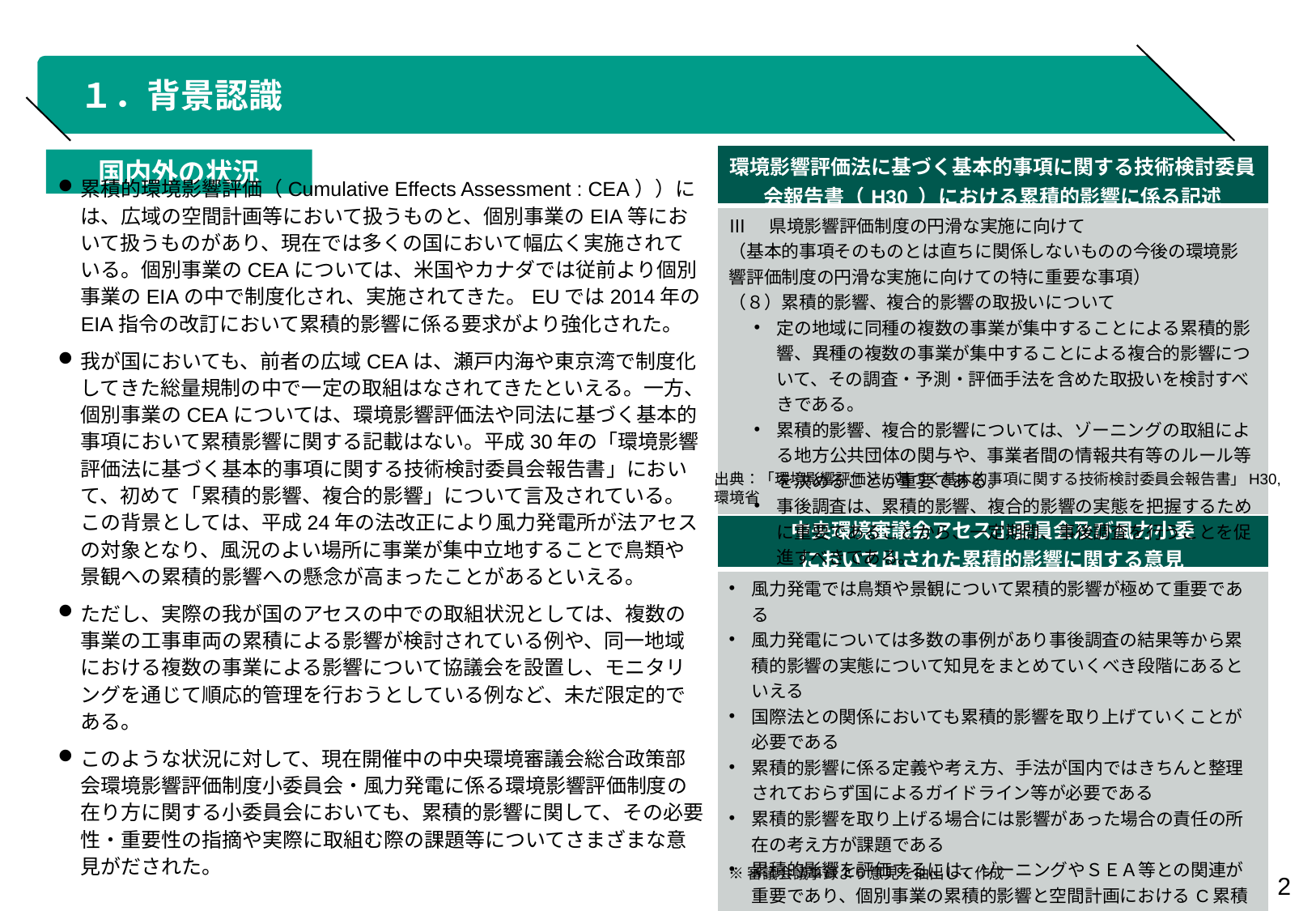

# １．背景認識
| 環境影響評価法に基づく基本的事項に関する技術検討委員会報告書（H30 ）における累積的影響に係る記述 |
| --- |
| Ⅲ　県境影響評価制度の円滑な実施に向けて （基本的事項そのものとは直ちに関係しないものの今後の環境影響評価制度の円滑な実施に向けての特に重要な事項） （８）累積的影響、複合的影響の取扱いについて 定の地域に同種の複数の事業が集中することによる累積的影響、異種の複数の事業が集中することによる複合的影響について、その調査・予測・評価手法を含めた取扱いを検討すべきである。 累積的影響、複合的影響については、ゾーニングの取組による地方公共団体の関与や、事業者間の情報共有等のルール等を決めることが重要である。 事後調査は、累積的影響、複合的影響の実態を把握するために重要であることから、一定期間、事後調査を行うことを促進すべきである。 |
国内外の状況
累積的環境影響評価（Cumulative Effects Assessment : CEA））には、広域の空間計画等において扱うものと、個別事業のEIA等において扱うものがあり、現在では多くの国において幅広く実施されている。個別事業のCEAについては、米国やカナダでは従前より個別事業のEIAの中で制度化され、実施されてきた。EUでは2014年のEIA指令の改訂において累積的影響に係る要求がより強化された。
我が国においても、前者の広域CEAは、瀬戸内海や東京湾で制度化してきた総量規制の中で一定の取組はなされてきたといえる。一方、個別事業のCEAについては、環境影響評価法や同法に基づく基本的事項において累積影響に関する記載はない。平成30年の「環境影響評価法に基づく基本的事項に関する技術検討委員会報告書」において、初めて「累積的影響、複合的影響」について言及されている。この背景としては、平成24年の法改正により風力発電所が法アセスの対象となり、風況のよい場所に事業が集中立地することで鳥類や景観への累積的影響への懸念が高まったことがあるといえる。
ただし、実際の我が国のアセスの中での取組状況としては、複数の事業の工事車両の累積による影響が検討されている例や、同一地域における複数の事業による影響について協議会を設置し、モニタリングを通じて順応的管理を行おうとしている例など、未だ限定的である。
このような状況に対して、現在開催中の中央環境審議会総合政策部会環境影響評価制度小委員会・風力発電に係る環境影響評価制度の在り方に関する小委員会においても、累積的影響に関して、その必要性・重要性の指摘や実際に取組む際の課題等についてさまざまな意見がだされた。
出典：「環境影響評価法に基づく基本的事項に関する技術検討委員会報告書」H30,環境省
| 中央環境審議会アセス小委員会及び風力小委 において出された累積的影響に関する意見 |
| --- |
| 風力発電では鳥類や景観について累積的影響が極めて重要である 風力発電については多数の事例があり事後調査の結果等から累積的影響の実態について知見をまとめていくべき段階にあるといえる 国際法との関係においても累積的影響を取り上げていくことが必要である 累積的影響に係る定義や考え方、手法が国内ではきちんと整理されておらず国によるガイドライン等が必要である 累積的影響を取り上げる場合には影響があった場合の責任の所在の考え方が課題である 累積的影響を評価するには、ゾーニングやＳＥＡ等との関連が重要であり、個別事業の累積的影響と空間計画におけるC累積的影響をあわせて考える必要がある 累積的影響評価については欧米で取組が進んでおり、これらを参考として検討していくことが重要である 　等 |
※審議会議事録より意見を抽出して作成